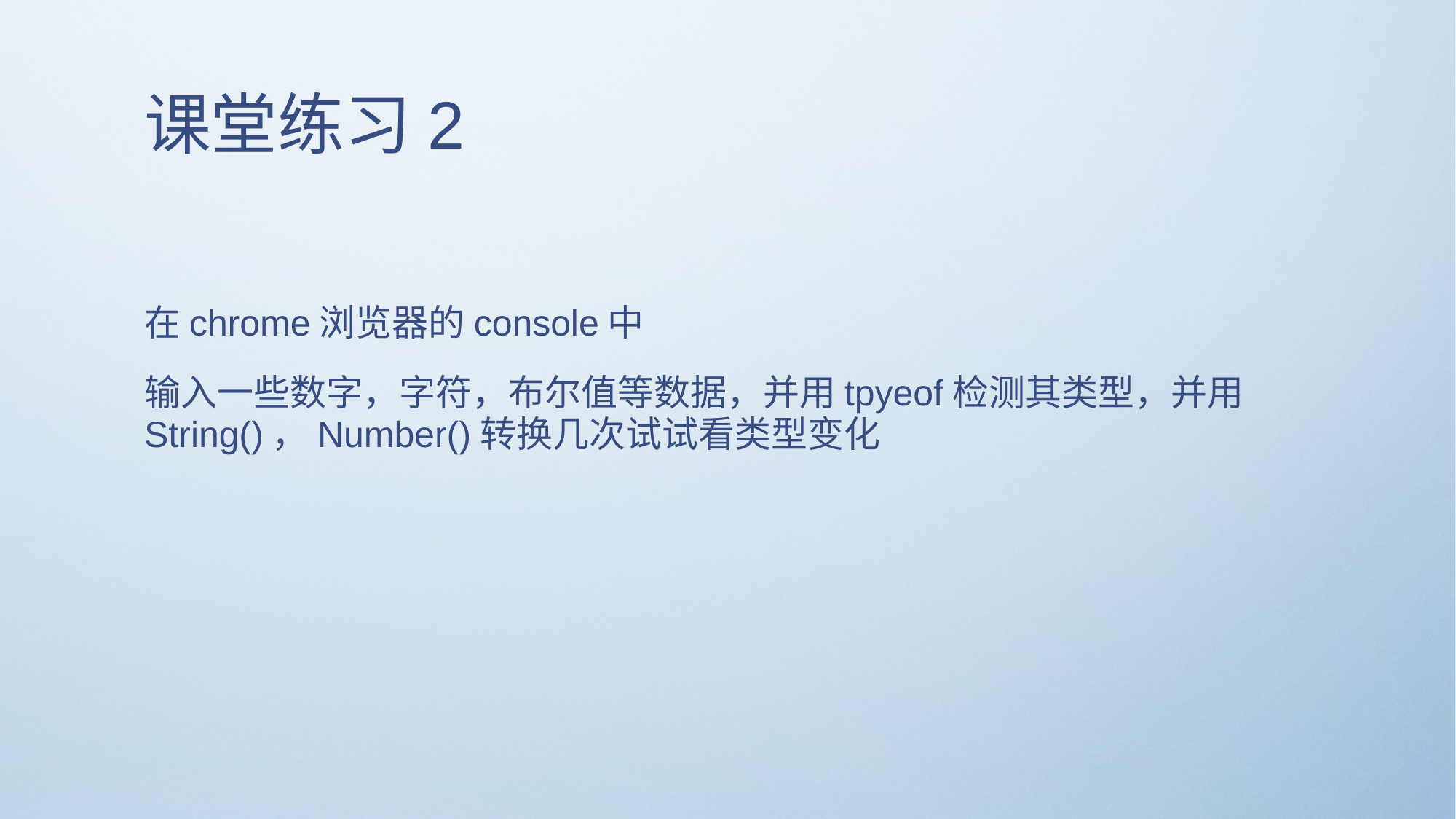

课堂练习2
在chrome浏览器的console中
输入一些数字，字符，布尔值等数据，并用tpyeof检测其类型，并用String()，Number()转换几次试试看类型变化